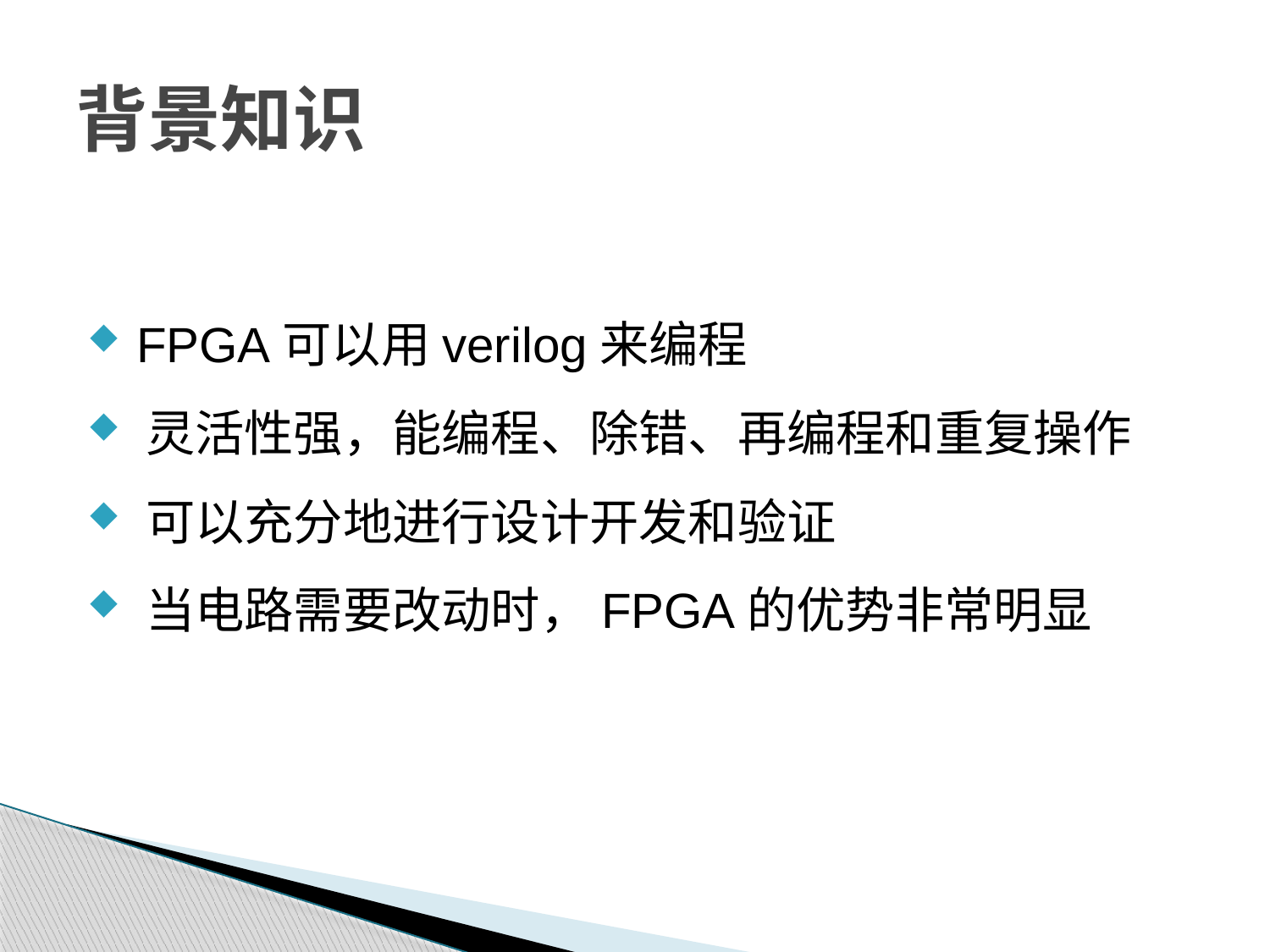

# 背景知识
 FPGA可以用verilog来编程
 灵活性强，能编程、除错、再编程和重复操作
 可以充分地进行设计开发和验证
 当电路需要改动时，FPGA的优势非常明显